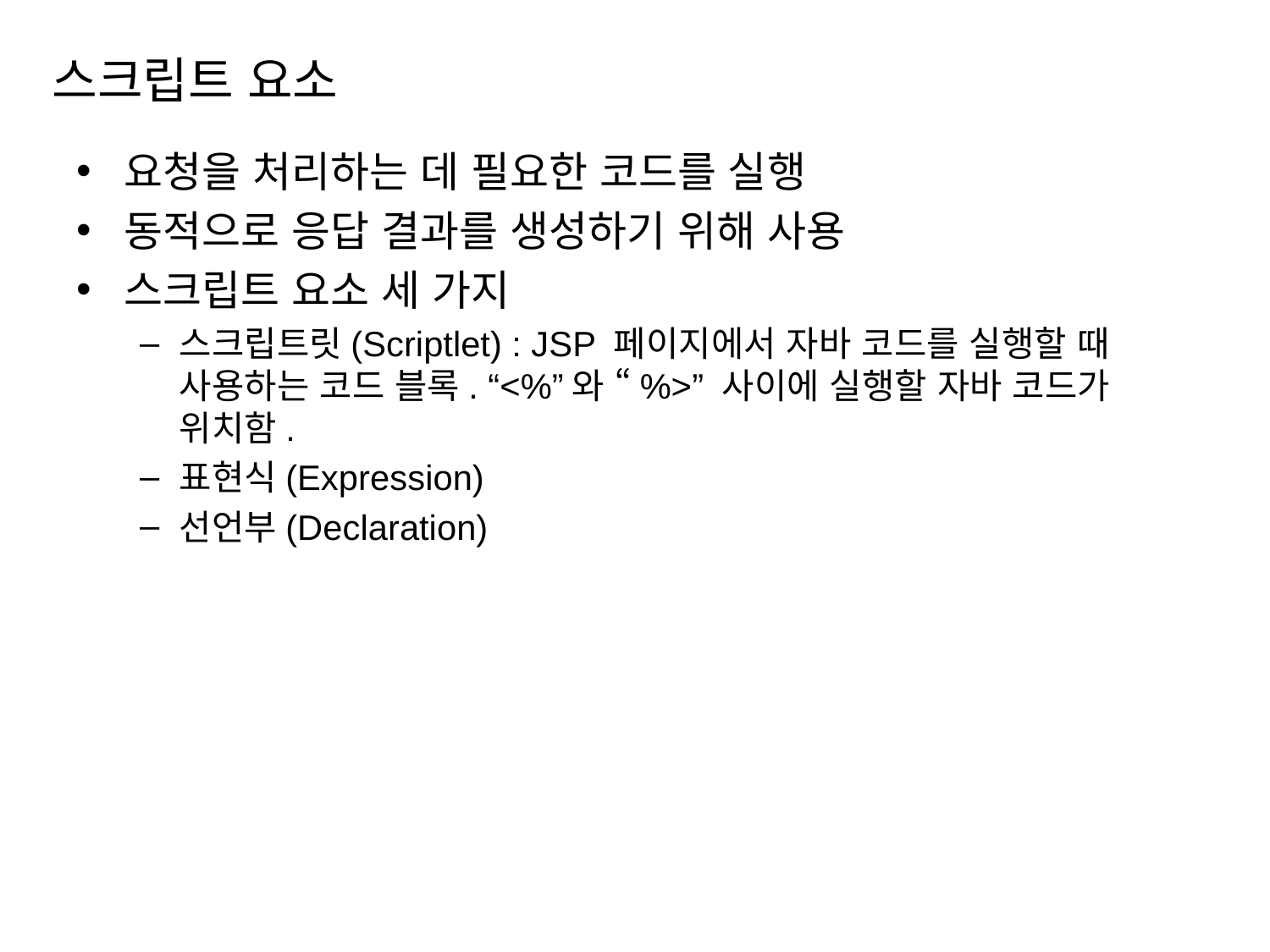

# 스크립트 요소
요청을 처리하는 데 필요한 코드를 실행
동적으로 응답 결과를 생성하기 위해 사용
스크립트 요소 세 가지
스크립트릿(Scriptlet) : JSP 페이지에서 자바 코드를 실행할 때 사용하는 코드 블록. “<%”와 “%>” 사이에 실행할 자바 코드가 위치함.
표현식(Expression)
선언부(Declaration)